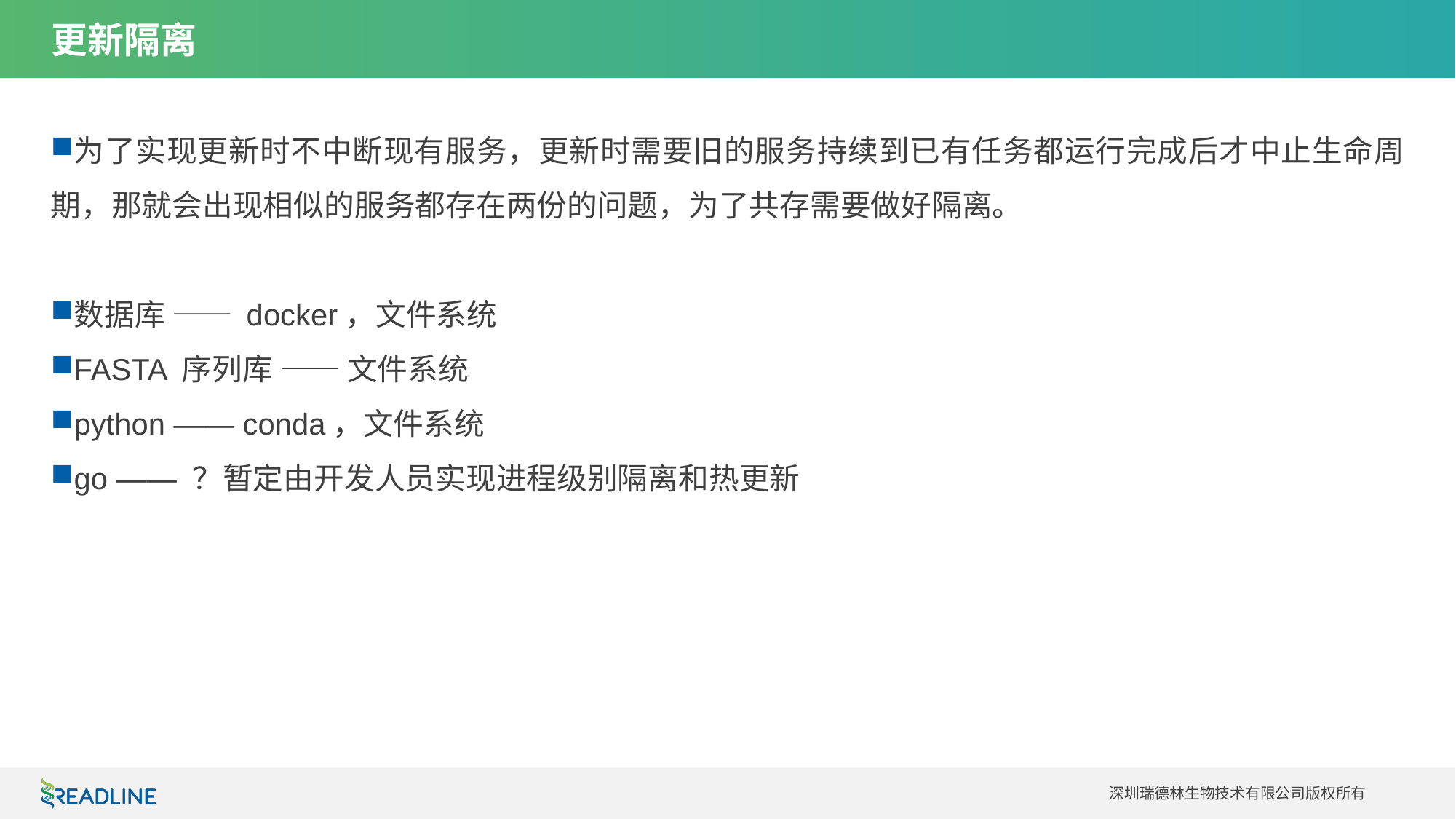

# 更新隔离
为了实现更新时不中断现有服务，更新时需要旧的服务持续到已有任务都运行完成后才中止生命周期，那就会出现相似的服务都存在两份的问题，为了共存需要做好隔离。

数据库 —— docker，文件系统
FASTA 序列库 —— 文件系统
python —— conda，文件系统
go —— ？暂定由开发人员实现进程级别隔离和热更新